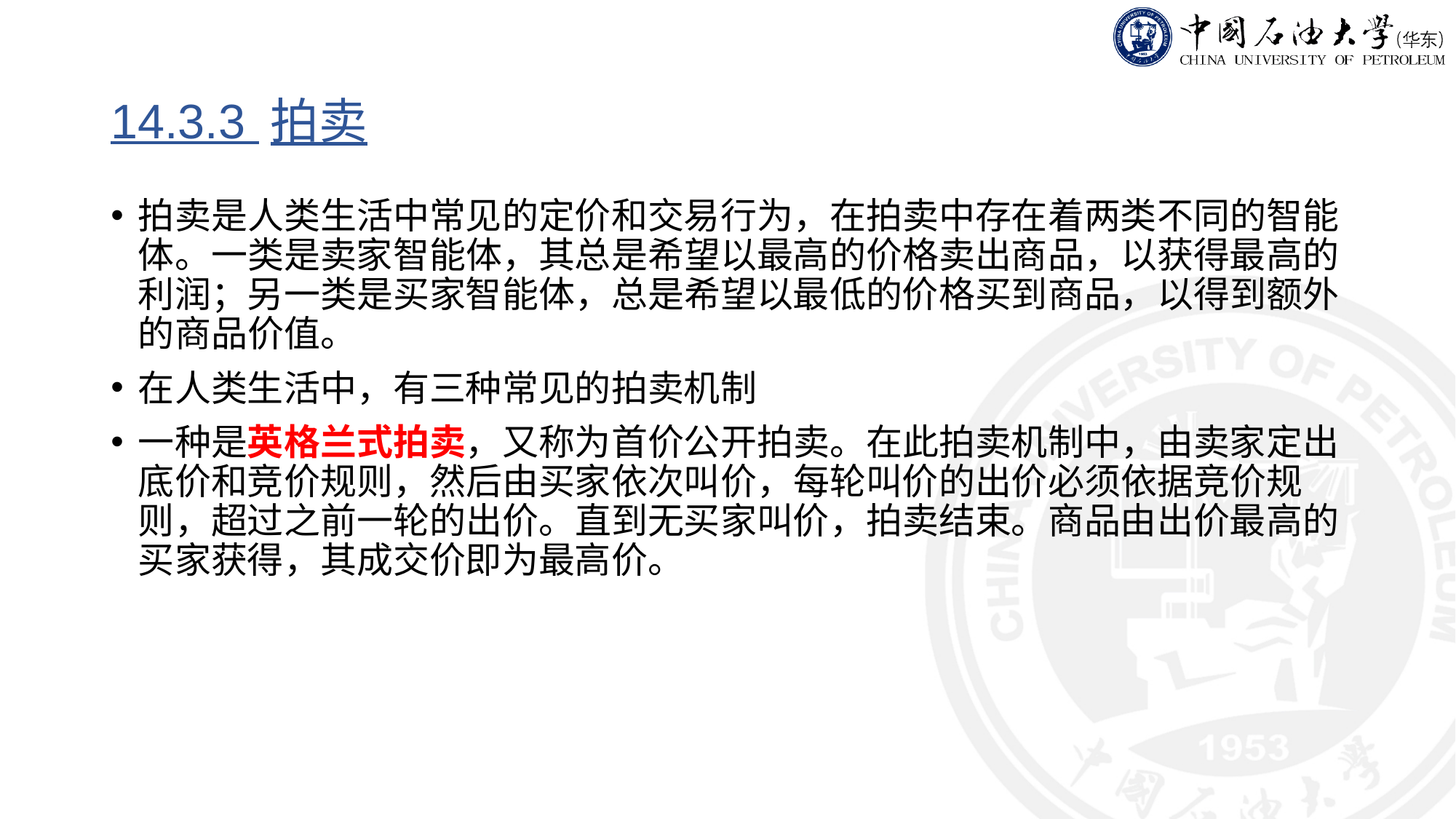

# 14.3.3 拍卖
拍卖是人类生活中常见的定价和交易行为，在拍卖中存在着两类不同的智能体。一类是卖家智能体，其总是希望以最高的价格卖出商品，以获得最高的利润；另一类是买家智能体，总是希望以最低的价格买到商品，以得到额外的商品价值。
在人类生活中，有三种常见的拍卖机制
一种是英格兰式拍卖，又称为首价公开拍卖。在此拍卖机制中，由卖家定出底价和竞价规则，然后由买家依次叫价，每轮叫价的出价必须依据竞价规则，超过之前一轮的出价。直到无买家叫价，拍卖结束。商品由出价最高的买家获得，其成交价即为最高价。